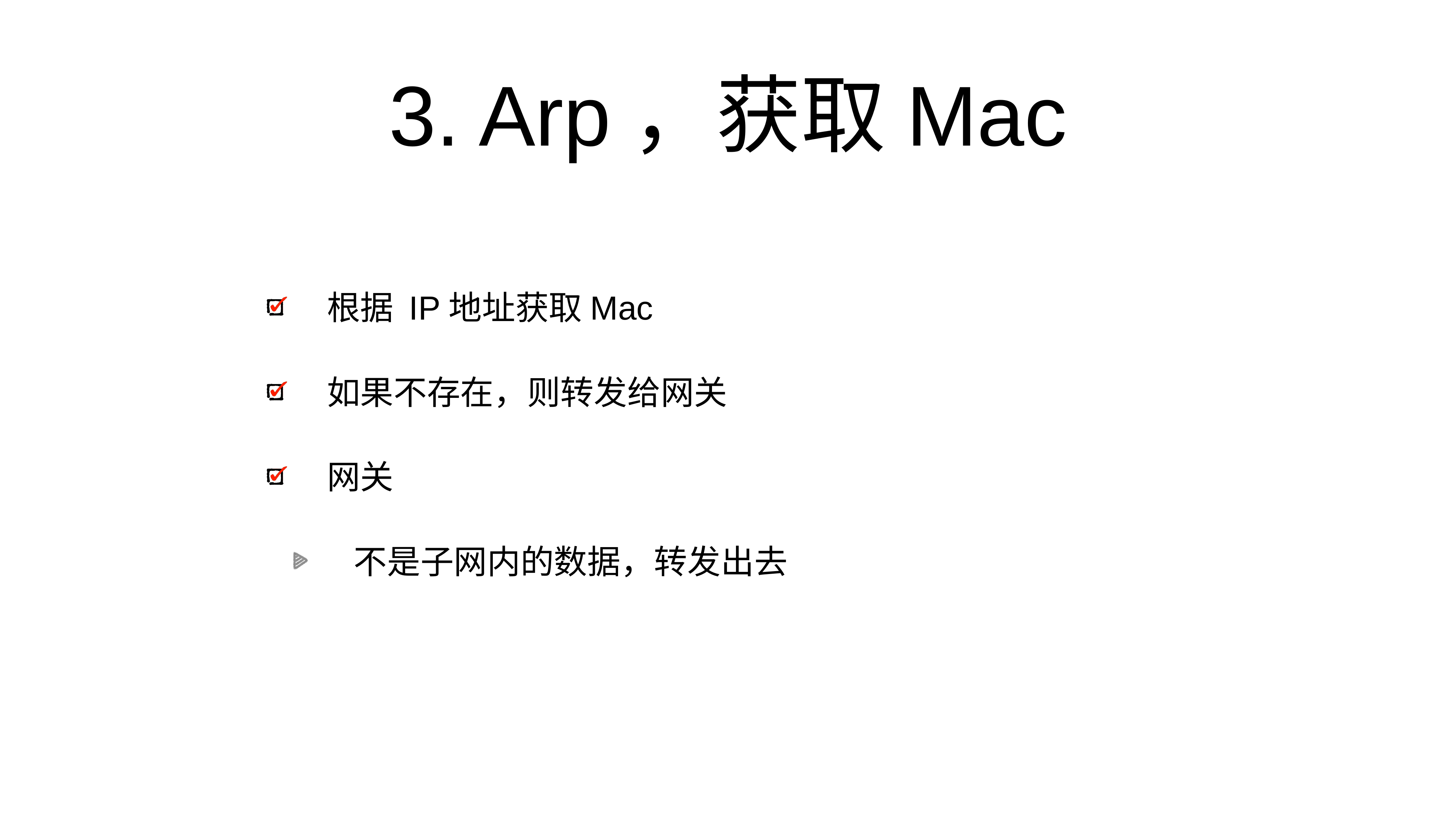

# 3. Arp，获取Mac
根据 IP地址获取Mac
如果不存在，则转发给网关
网关
 不是子网内的数据，转发出去